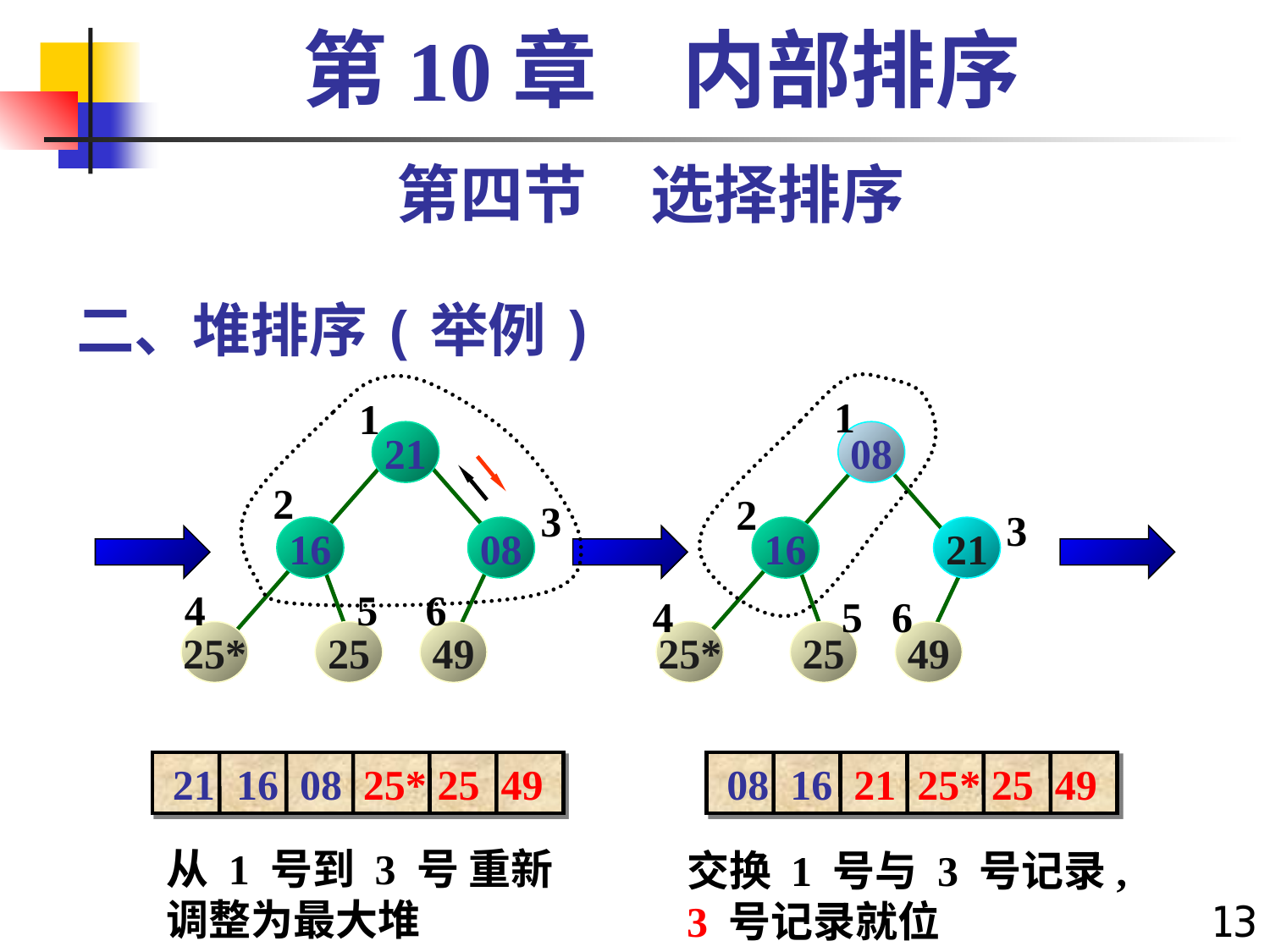

第10章　内部排序
第四节　选择排序
# 二、堆排序(举例)

1
1
21
08

2
2
3
3
16
08
16
21

4
5
6
4
5
6
25*
25
49
25*
25
49

21  16  08  25* 25  49
08  16  21  25* 25  49
从 1 号到 3 号 重新
调整为最大堆
交换 1 号与 3 号记录,
3 号记录就位
13